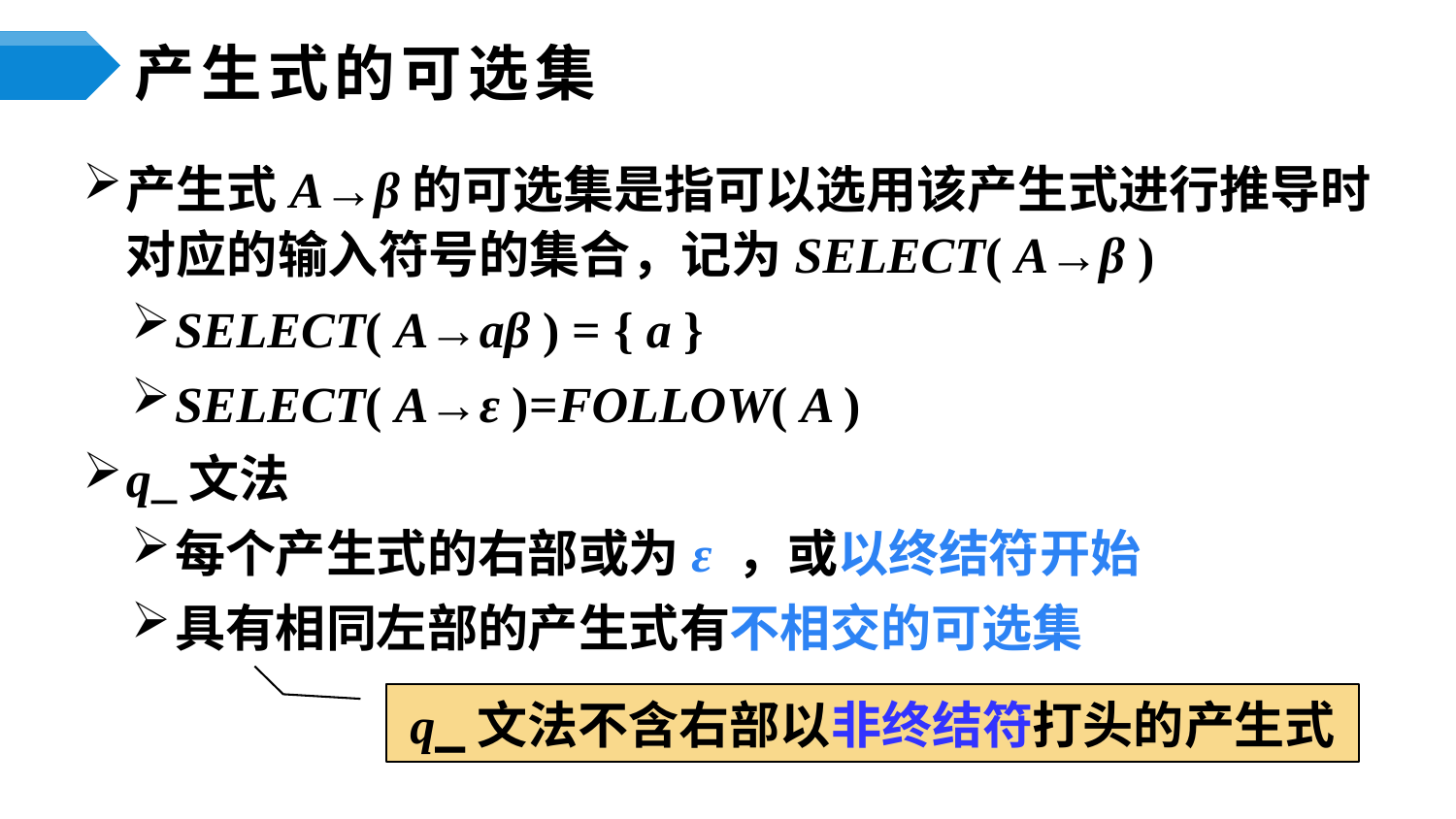

# 产生式的可选集
产生式A→β的可选集是指可以选用该产生式进行推导时对应的输入符号的集合，记为SELECT( A→β )
SELECT( A→aβ ) = { a }
SELECT( A→ε )=FOLLOW( A )
q_文法
每个产生式的右部或为ε ，或以终结符开始
具有相同左部的产生式有不相交的可选集

q_文法不含右部以非终结符打头的产生式